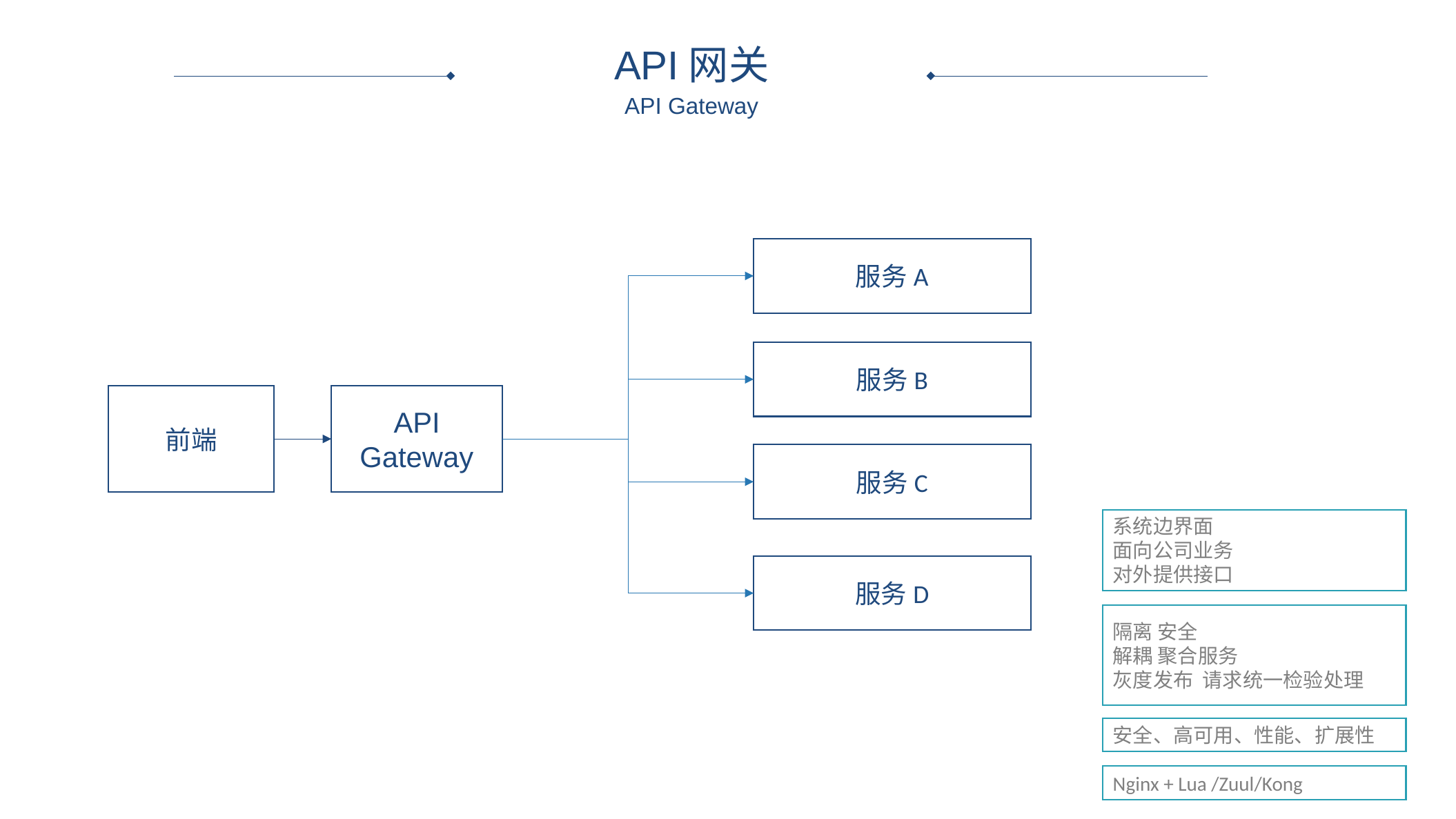

API网关
API Gateway
服务A
服务B
前端
API Gateway
服务C
系统边界面
面向公司业务
对外提供接口
服务D
隔离 安全
解耦 聚合服务
灰度发布  请求统一检验处理
安全、高可用、性能、扩展性
Nginx + Lua /Zuul/Kong